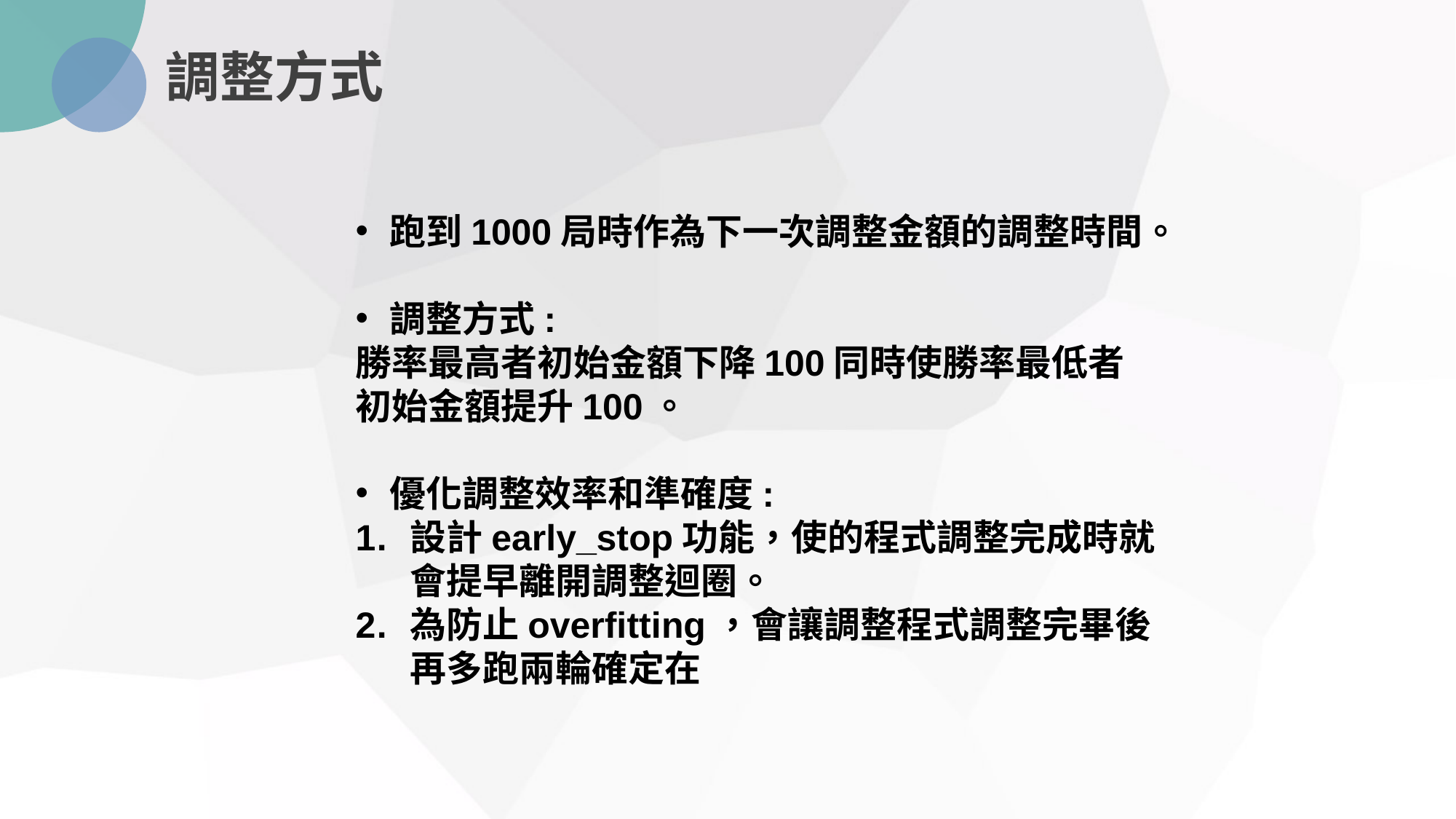

調整方式

跑到1000局時作為下一次調整金額的調整時間。

調整方式:
勝率最高者初始金額下降100同時使勝率最低者初始金額提升100。

優化調整效率和準確度:
設計early_stop功能，使的程式調整完成時就會提早離開調整迴圈。
為防止overfitting，會讓調整程式調整完畢後再多跑兩輪確定在